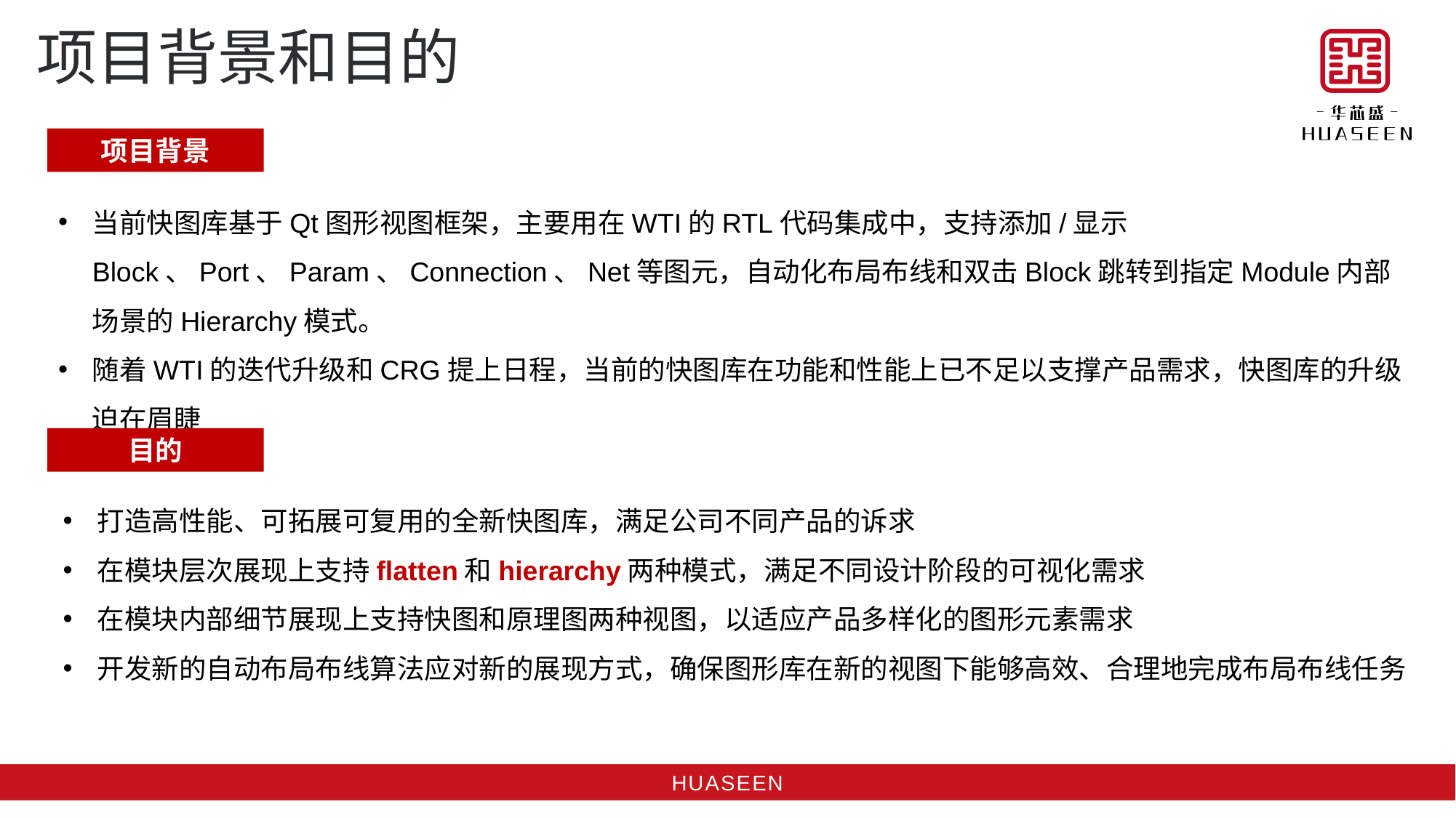

项目背景和目的
项目背景
当前快图库基于Qt图形视图框架，主要用在WTI的RTL代码集成中，支持添加/显示Block、Port、Param、Connection、Net等图元，自动化布局布线和双击Block跳转到指定Module内部场景的Hierarchy模式。
随着WTI的迭代升级和CRG提上日程，当前的快图库在功能和性能上已不足以支撑产品需求，快图库的升级迫在眉睫
目的
打造高性能、可拓展可复用的全新快图库，满足公司不同产品的诉求
在模块层次展现上支持flatten和hierarchy两种模式，满足不同设计阶段的可视化需求
在模块内部细节展现上支持快图和原理图两种视图，以适应产品多样化的图形元素需求
开发新的自动布局布线算法应对新的展现方式，确保图形库在新的视图下能够高效、合理地完成布局布线任务